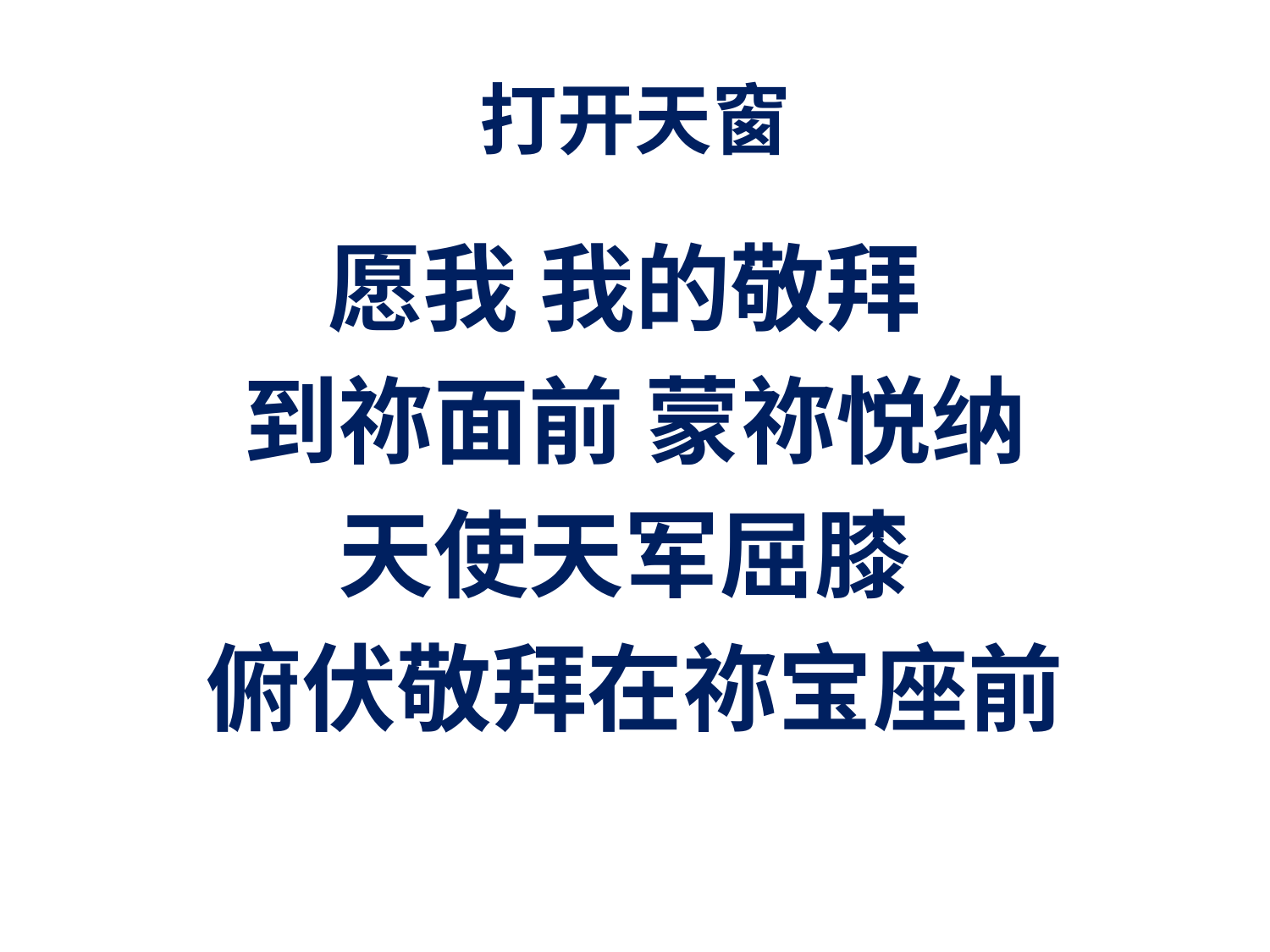

# 打开天窗
愿我 我的敬拜
到祢面前 蒙祢悦纳
天使天军屈膝
俯伏敬拜在祢宝座前